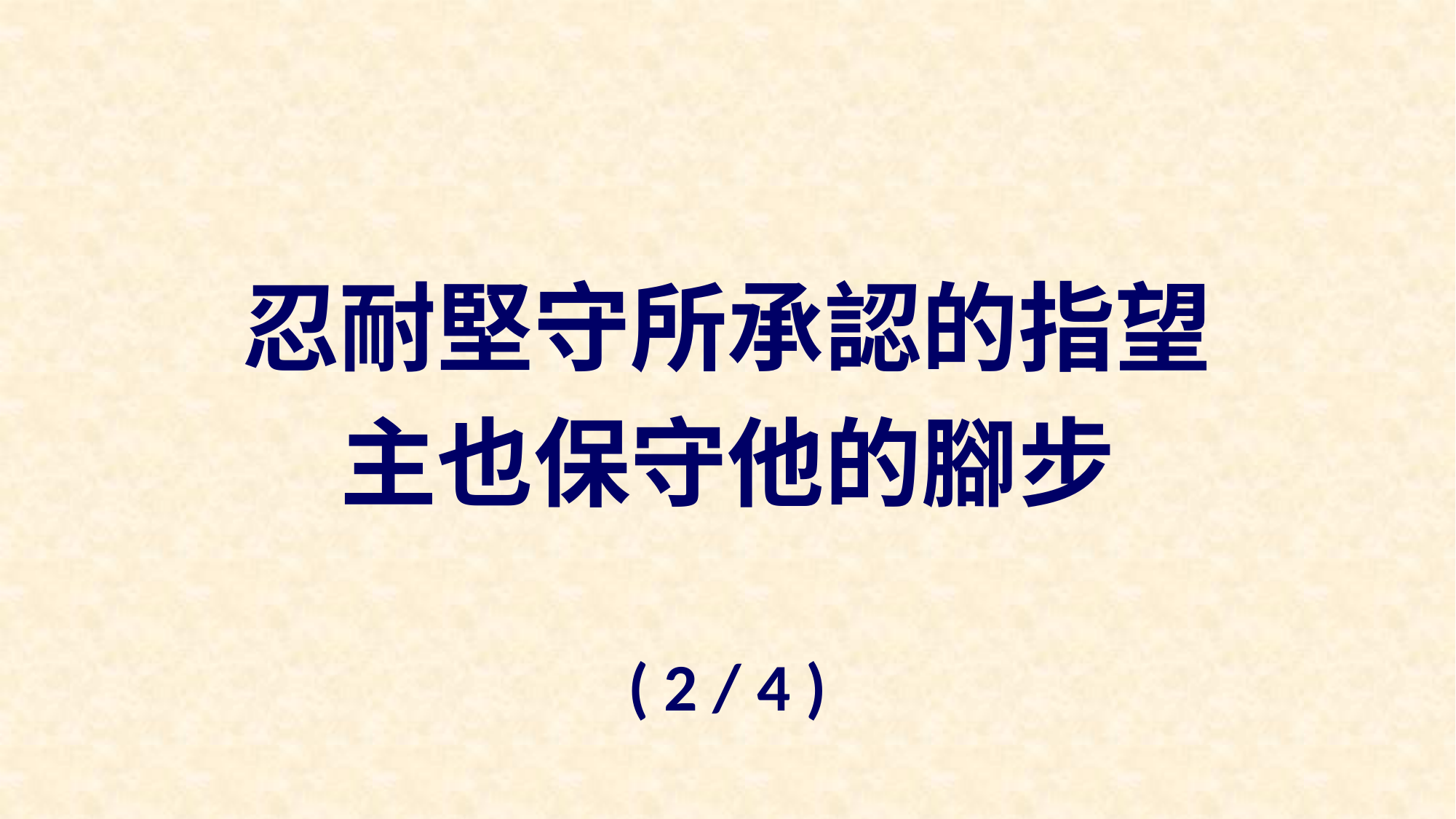

忍耐堅守所承認的指望
主也保守他的腳步
( 2 / 4 )